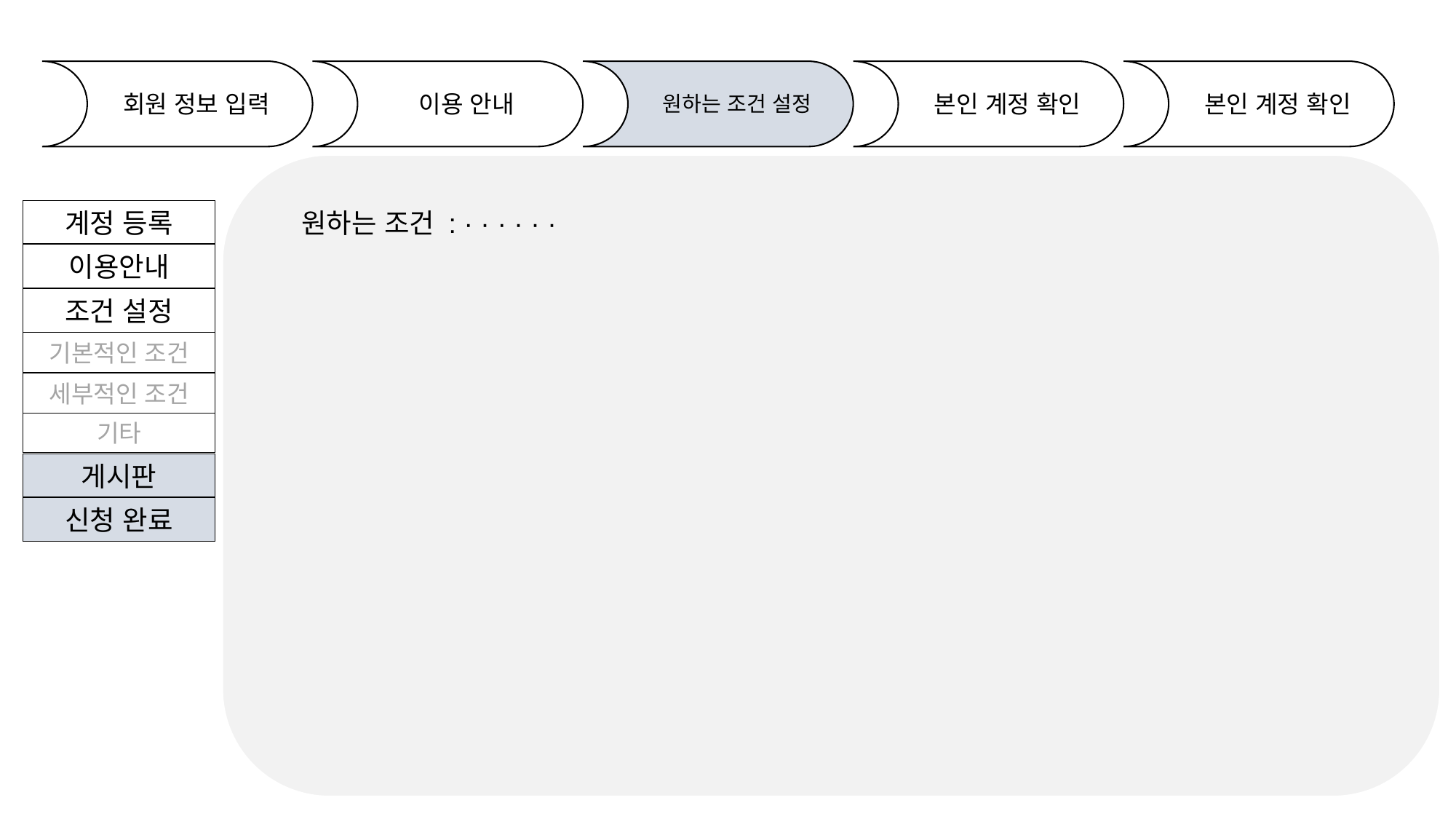

회원 정보 입력

이용 안내

원하는 조건 설정

본인 계정 확인

본인 계정 확인

원하는 조건 : · · · · · ·

계정 등록
이용안내
조건 설정
기본적인 조건
세부적인 조건
기타
게시판
신청 완료